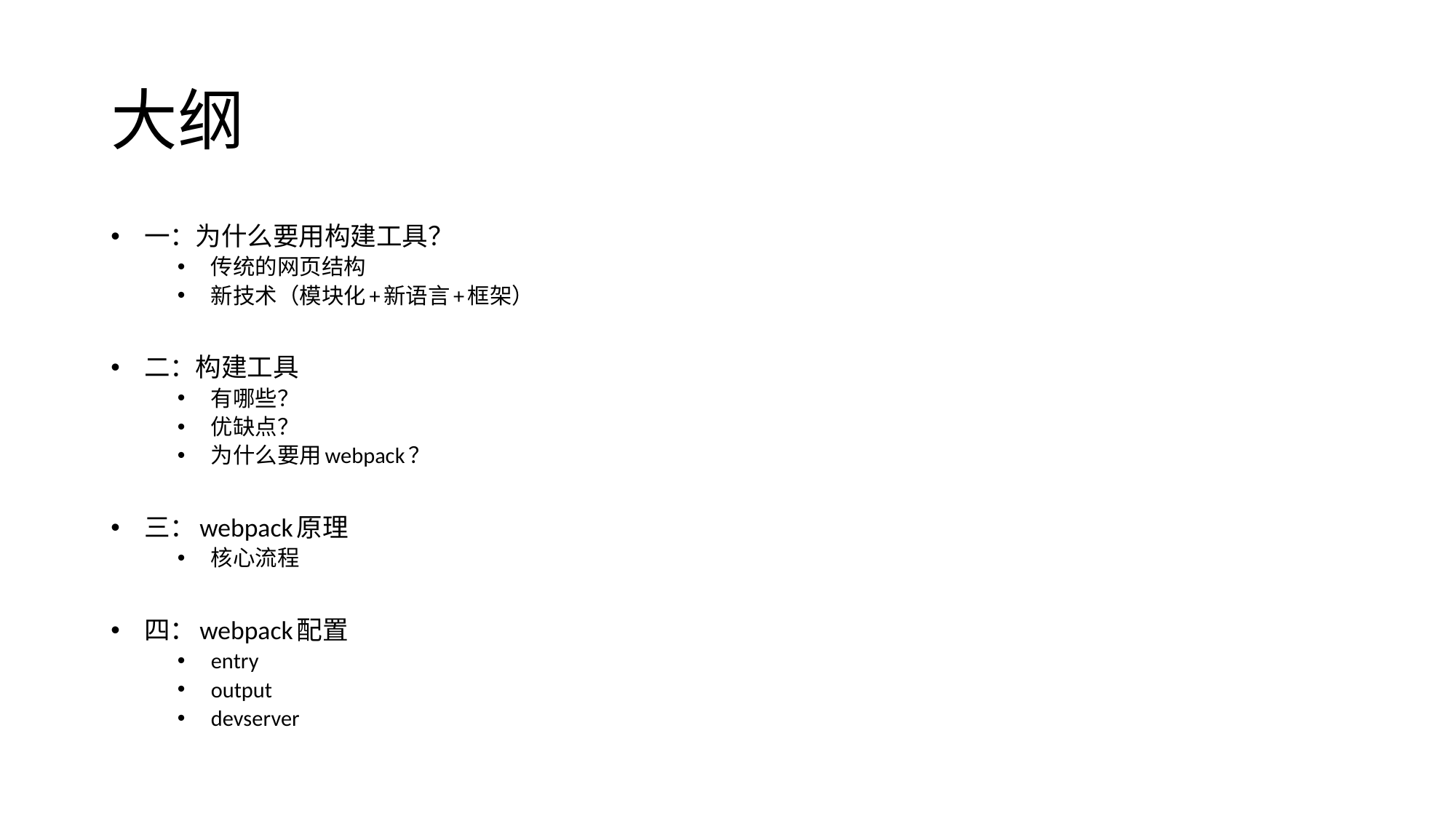

# 大纲
一：为什么要用构建工具？
传统的网页结构
新技术（模块化+新语言+框架）

二：构建工具
有哪些？
优缺点？
为什么要用webpack？

三：webpack原理
核心流程

四：webpack配置
entry
output
devserver